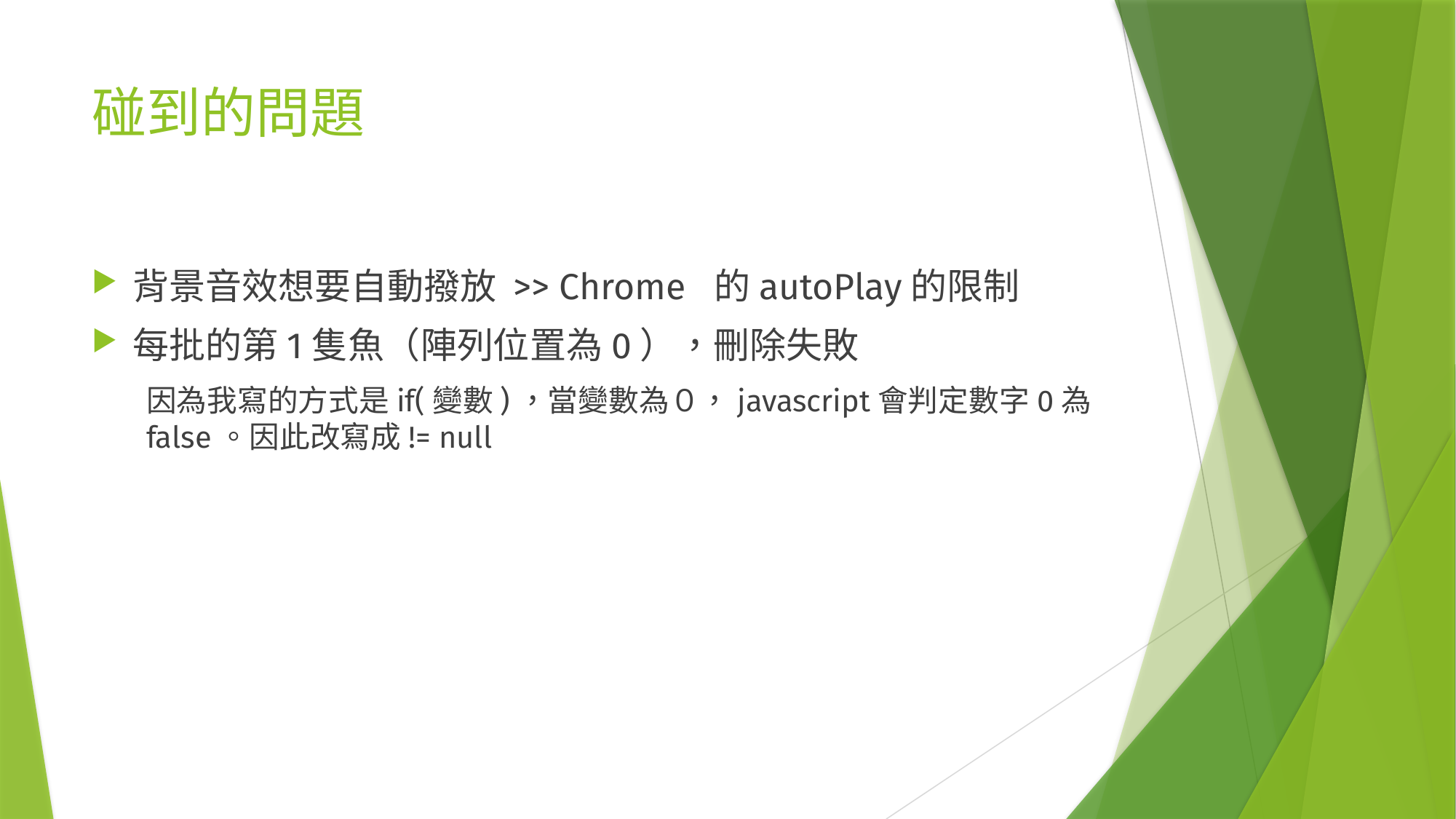

# 碰到的問題
背景音效想要自動撥放 >> Chrome  的autoPlay的限制
每批的第1隻魚（陣列位置為0），刪除失敗
因為我寫的方式是if(變數)，當變數為０，javascript會判定數字0為false。因此改寫成!= null